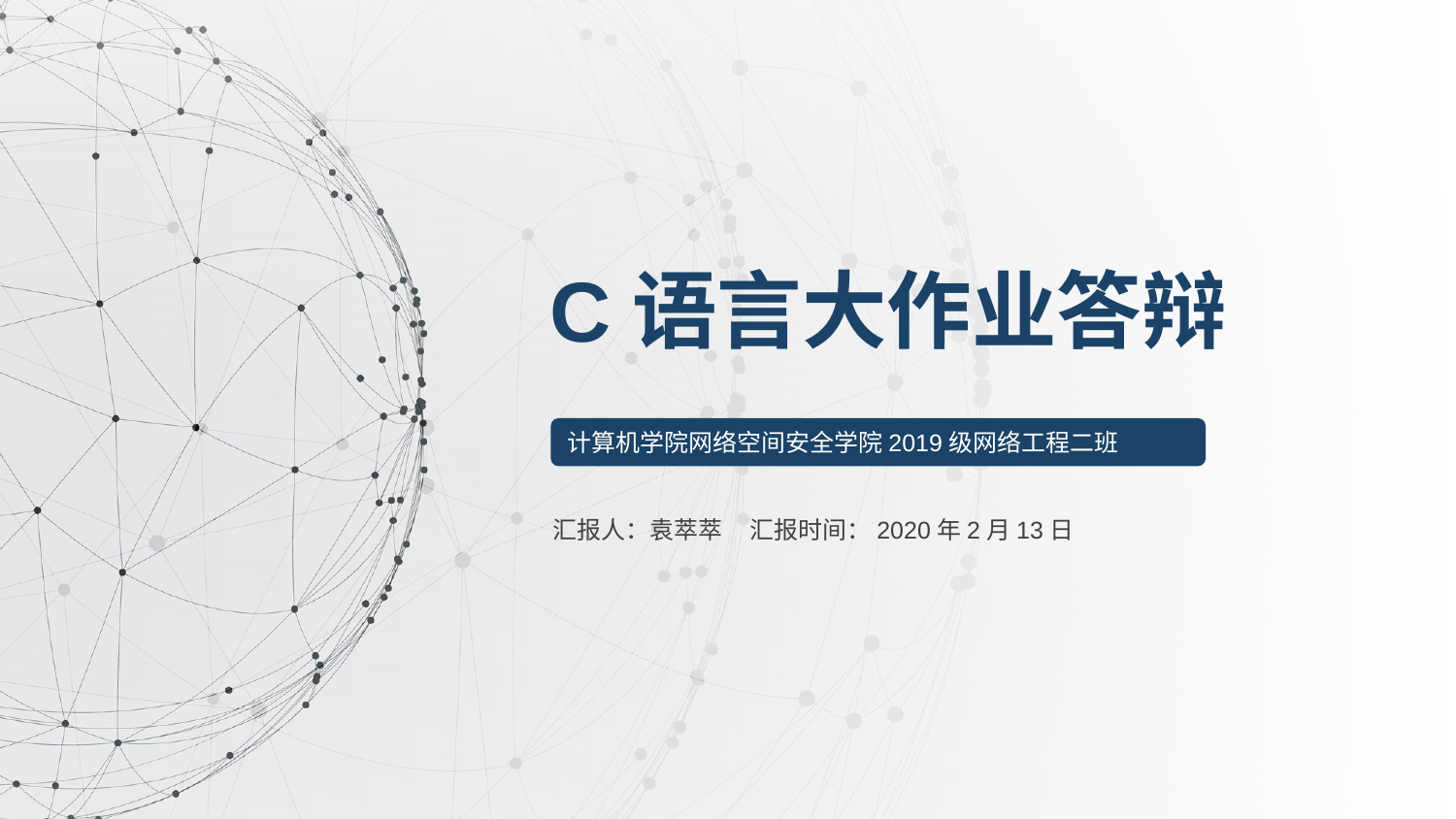

C语言大作业答辩
计算机学院网络空间安全学院2019级网络工程二班
汇报人：袁萃萃     汇报时间：2020年2月13日